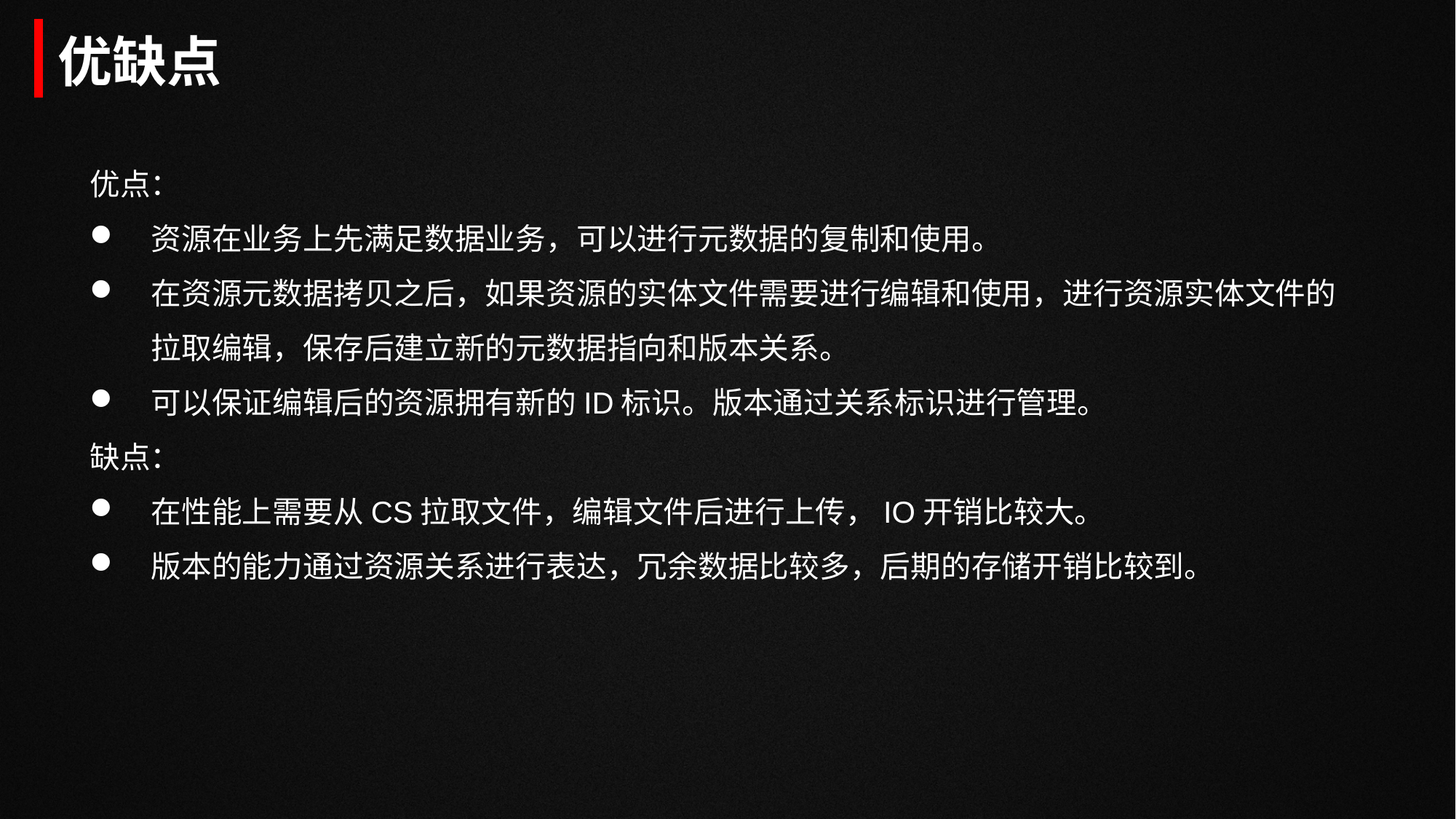

优缺点
优点：
资源在业务上先满足数据业务，可以进行元数据的复制和使用。
在资源元数据拷贝之后，如果资源的实体文件需要进行编辑和使用，进行资源实体文件的拉取编辑，保存后建立新的元数据指向和版本关系。
可以保证编辑后的资源拥有新的ID标识。版本通过关系标识进行管理。
缺点：
在性能上需要从CS拉取文件，编辑文件后进行上传，IO开销比较大。
版本的能力通过资源关系进行表达，冗余数据比较多，后期的存储开销比较到。